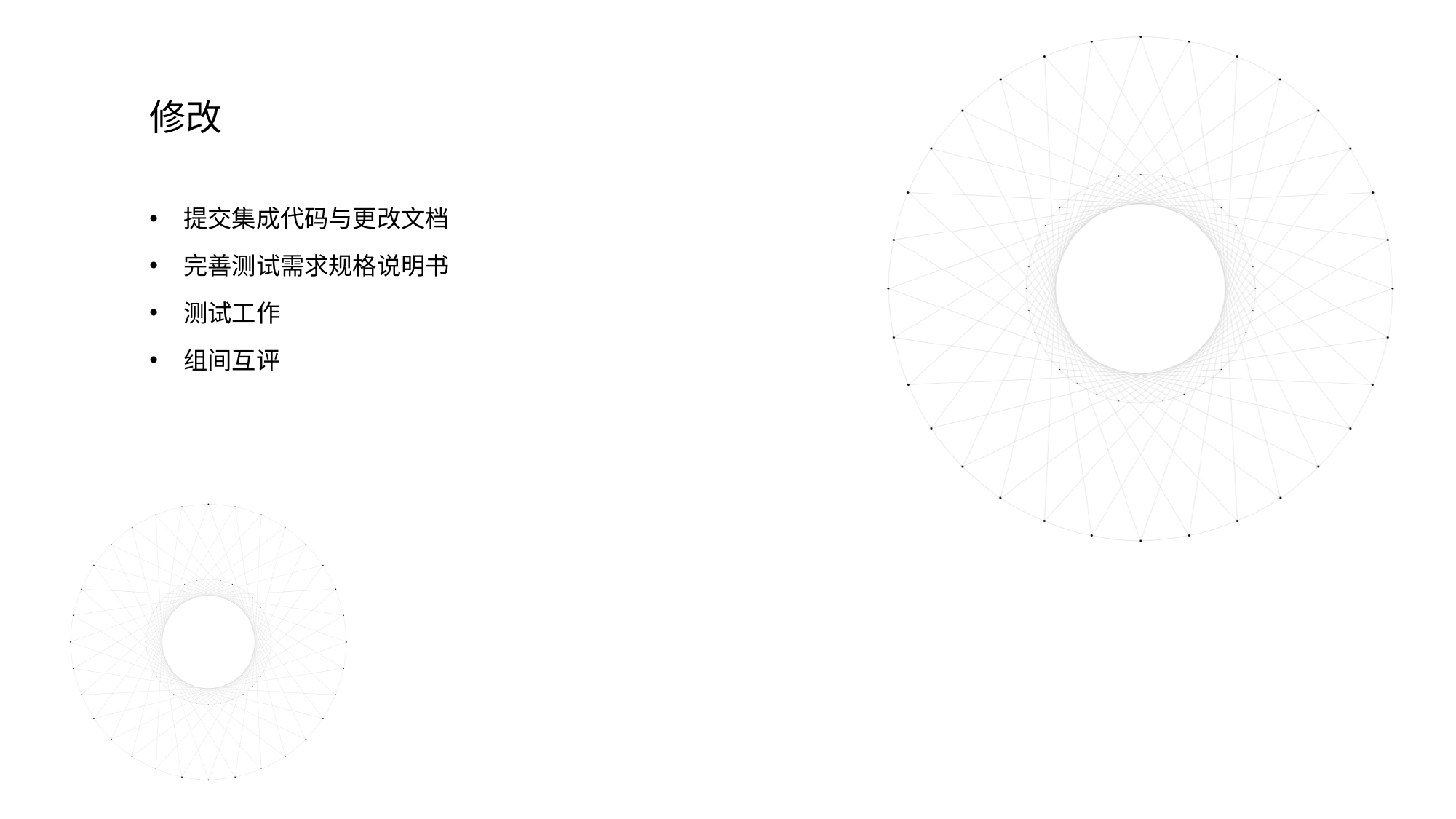

修改
提交集成代码与更改文档
完善测试需求规格说明书
测试工作
组间互评